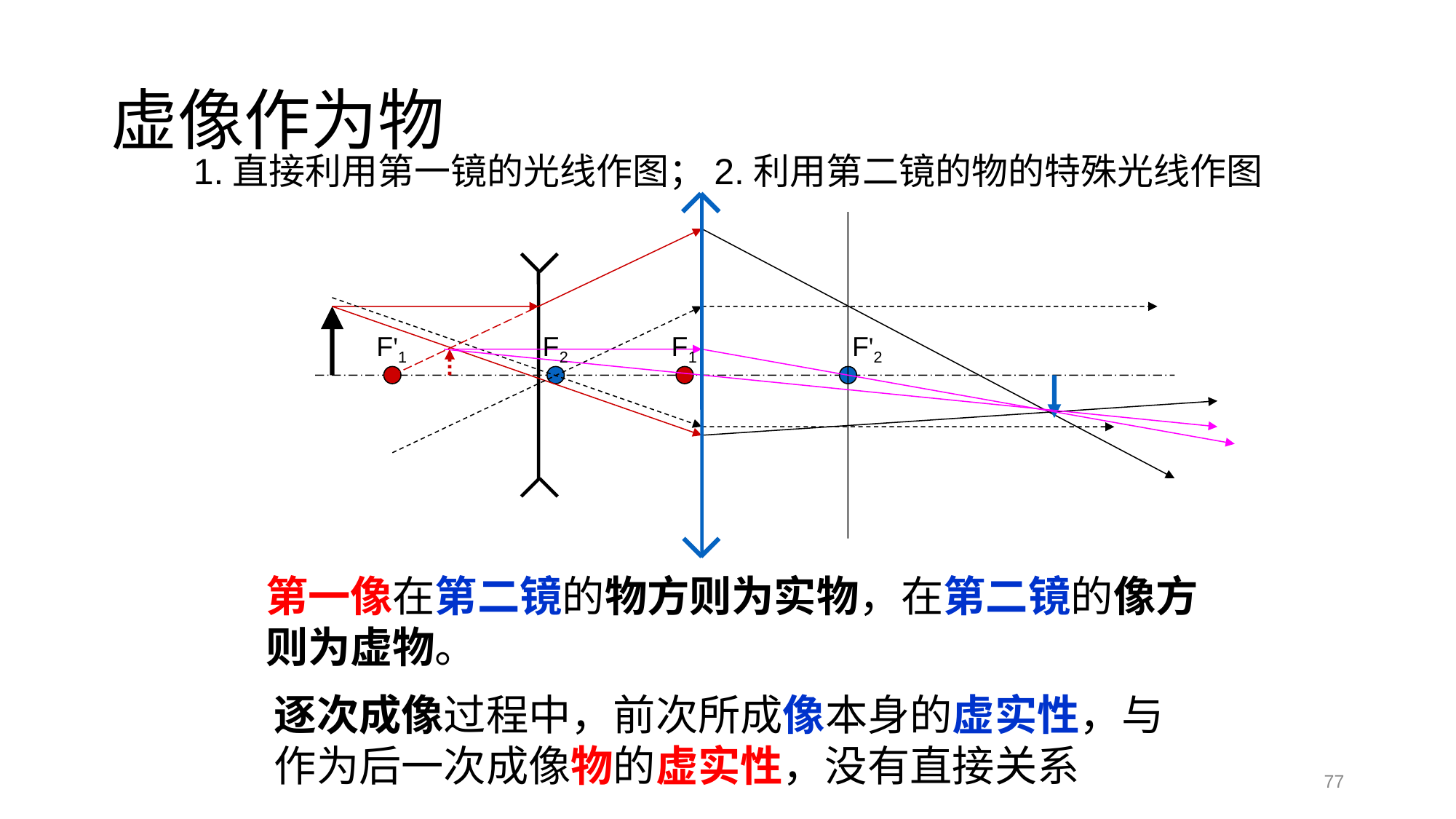

# 虚像作为物
1.直接利用第一镜的光线作图；2.利用第二镜的物的特殊光线作图

F'1
F2
F1
F'2

第一像在第二镜的物方则为实物，在第二镜的像方则为虚物。
逐次成像过程中，前次所成像本身的虚实性，与作为后一次成像物的虚实性，没有直接关系
77